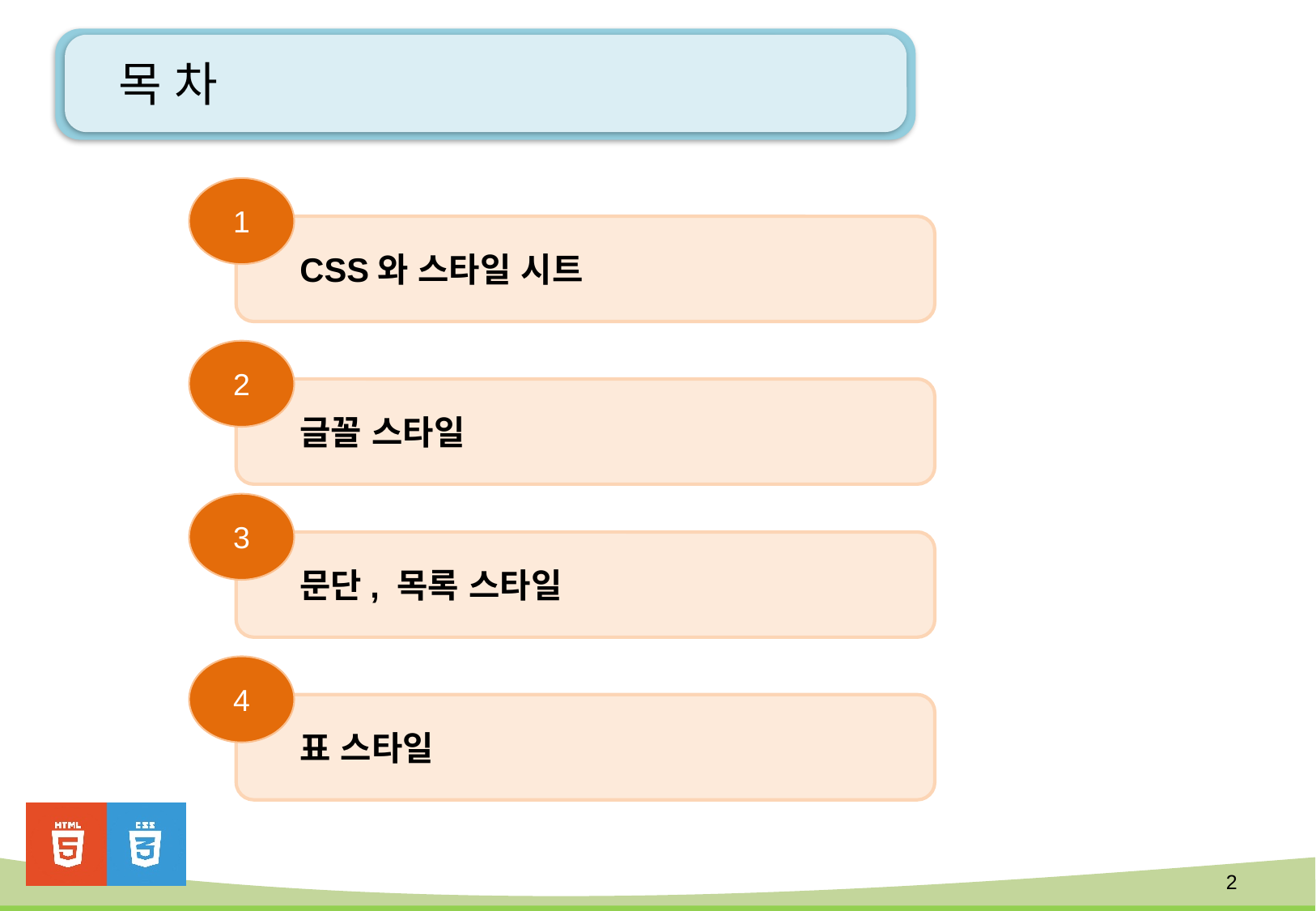

# 목 차
1
     CSS와 스타일 시트
2
     글꼴 스타일
3
     문단, 목록 스타일
4
     표 스타일
2